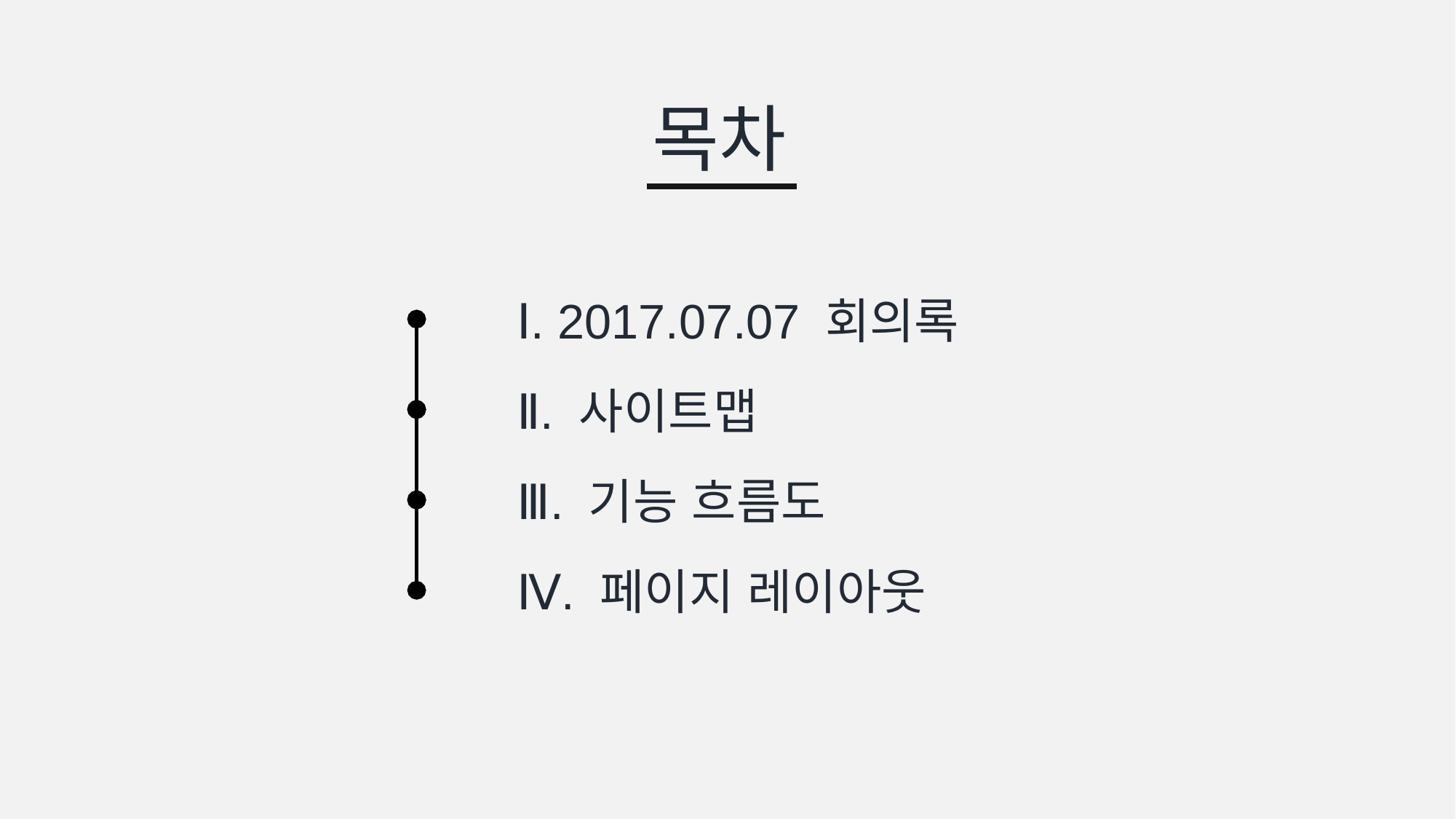

목차
Ⅰ. 2017.07.07 회의록
Ⅱ. 사이트맵
Ⅲ. 기능 흐름도
Ⅳ. 페이지 레이아웃